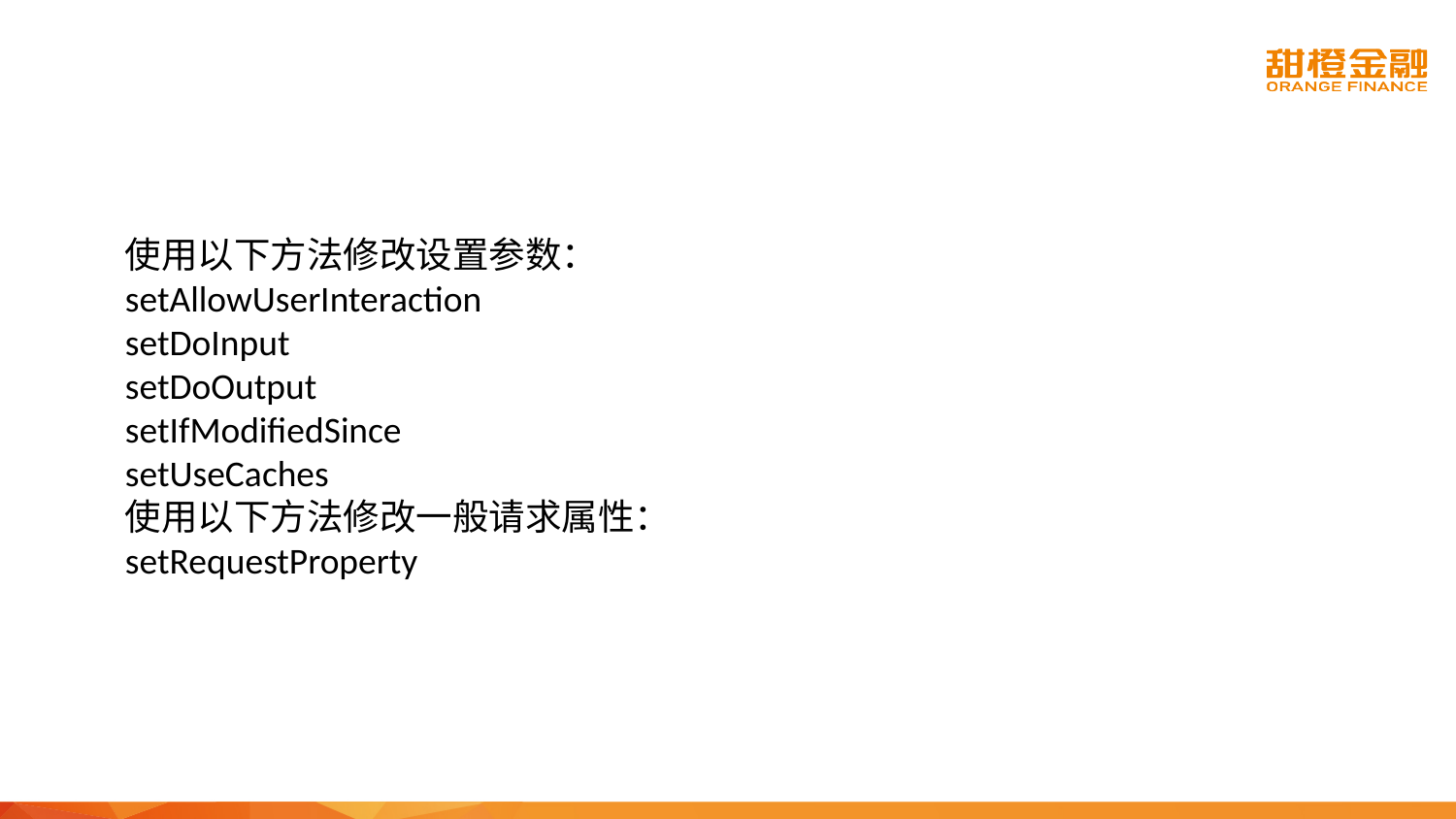

使用以下方法修改设置参数：
setAllowUserInteraction
setDoInput
setDoOutput
setIfModifiedSince
setUseCaches
使用以下方法修改一般请求属性：
setRequestProperty